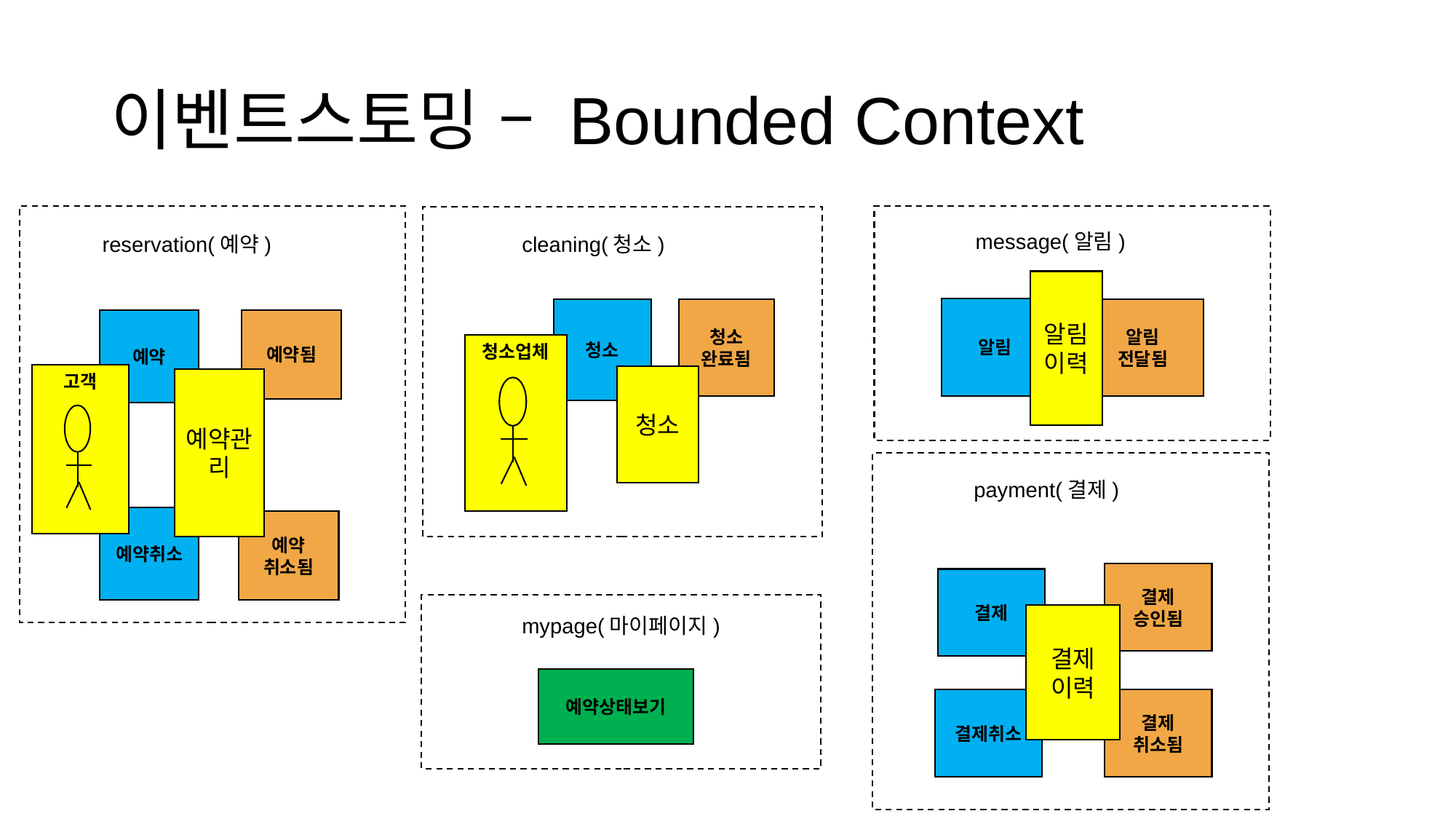

# 이벤트스토밍 – Bounded Context

예약
예약됨
고객

예약관리
예약취소
예약
취소됨

message(알림)
알림이력
알림
알림
전달됨

청소
청소
완료됨
청소업체

청소
reservation(예약)
cleaning(청소)

payment(결제)
결제
승인됨
결제
결제
이력
결제취소
결제
취소됨

예약상태보기
mypage(마이페이지)